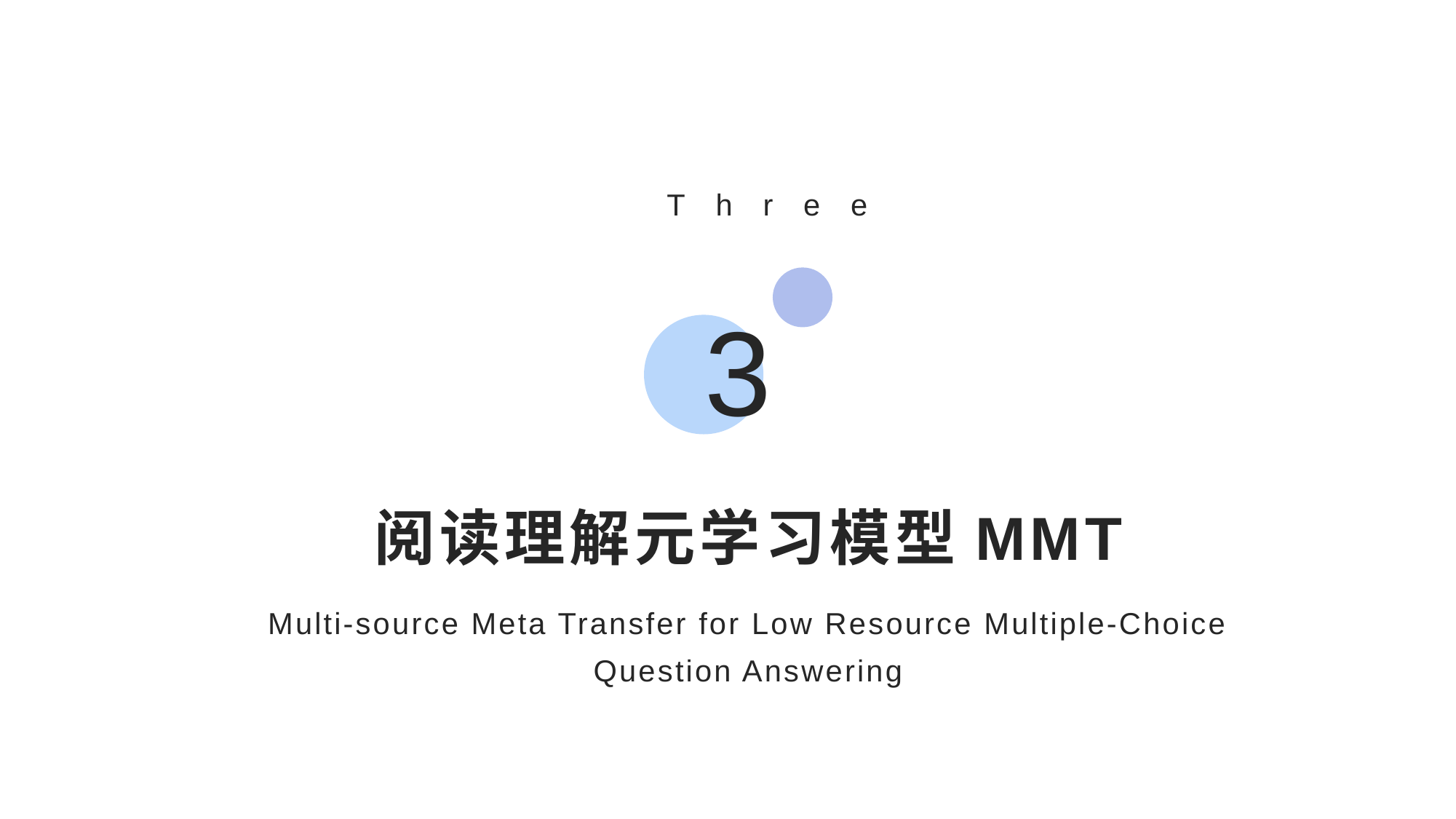

Three
3
# 阅读理解元学习模型MMT
Multi-source Meta Transfer for Low Resource Multiple-Choice Question Answering